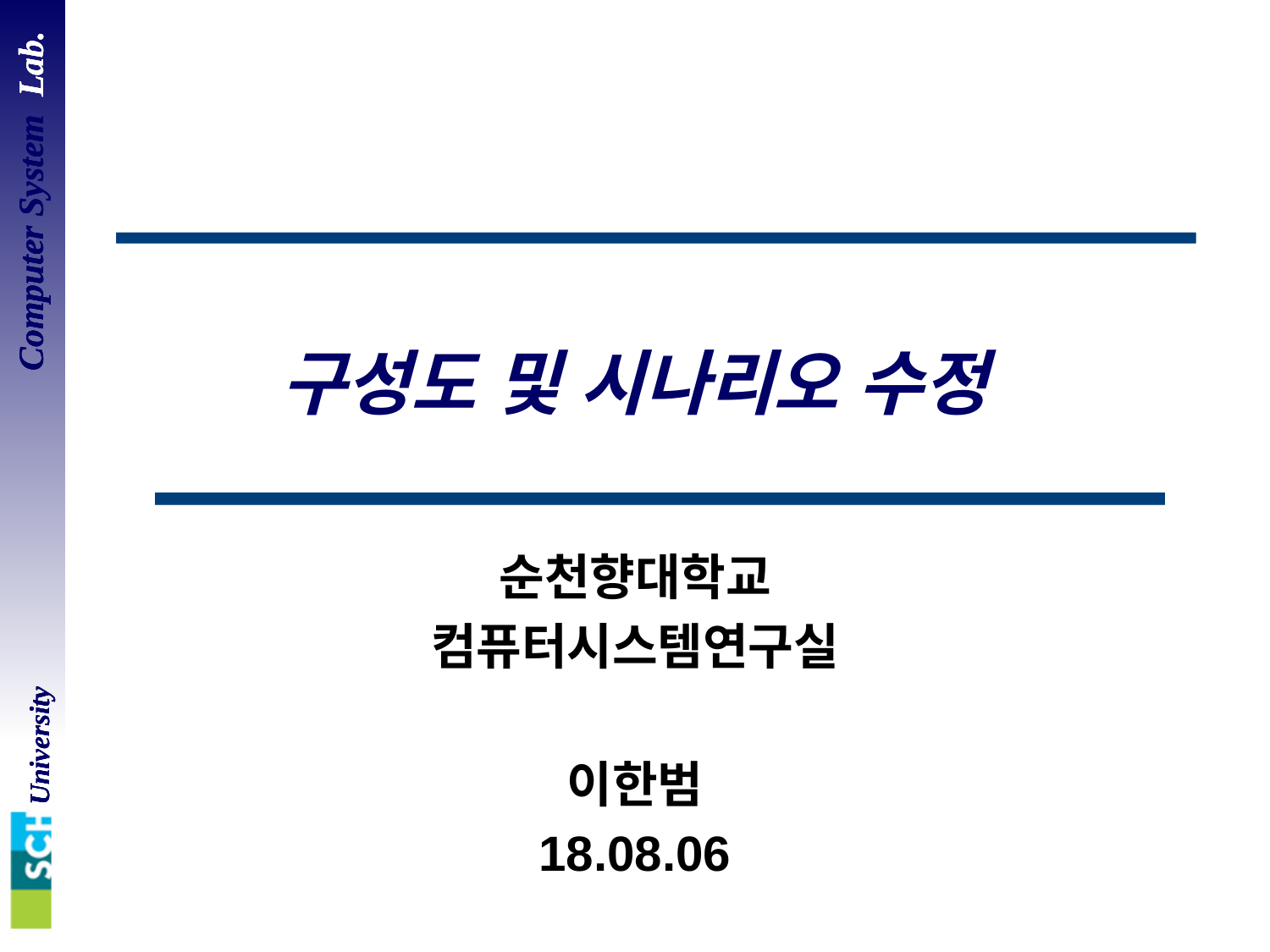

# 구성도 및 시나리오 수정
순천향대학교
컴퓨터시스템연구실

이한범
18.08.06